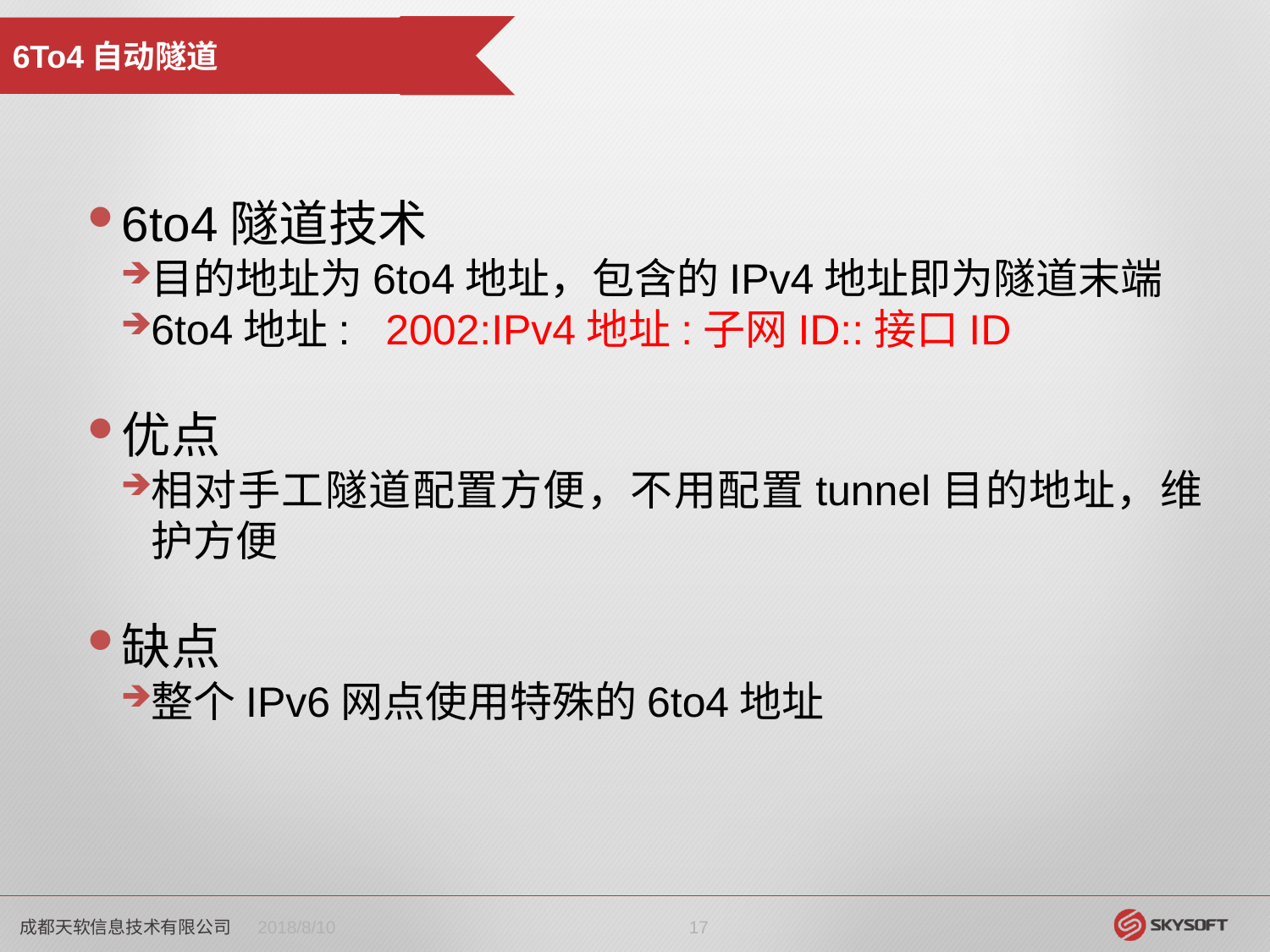

6To4自动隧道

6to4隧道技术
目的地址为6to4地址，包含的IPv4地址即为隧道末端
6to4地址:   2002:IPv4地址:子网ID::接口ID

优点
相对手工隧道配置方便，不用配置tunnel目的地址，维护方便

缺点
整个IPv6网点使用特殊的6to4地址

成都天软信息技术有限公司
2018/8/10
17